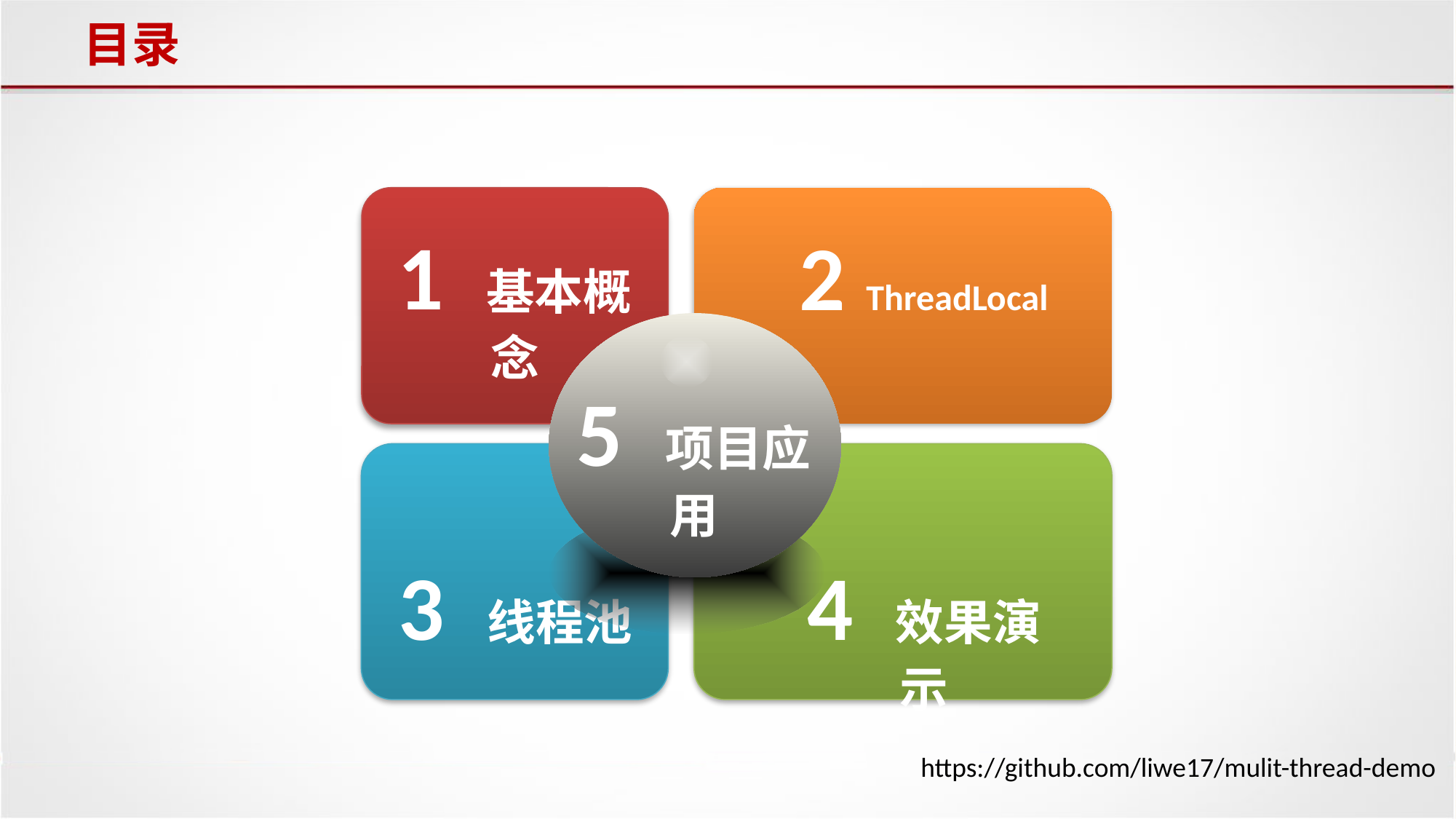

# 目录

1 基本概念
2 ThreadLocal

5 项目应用

4 效果演示
3 线程池